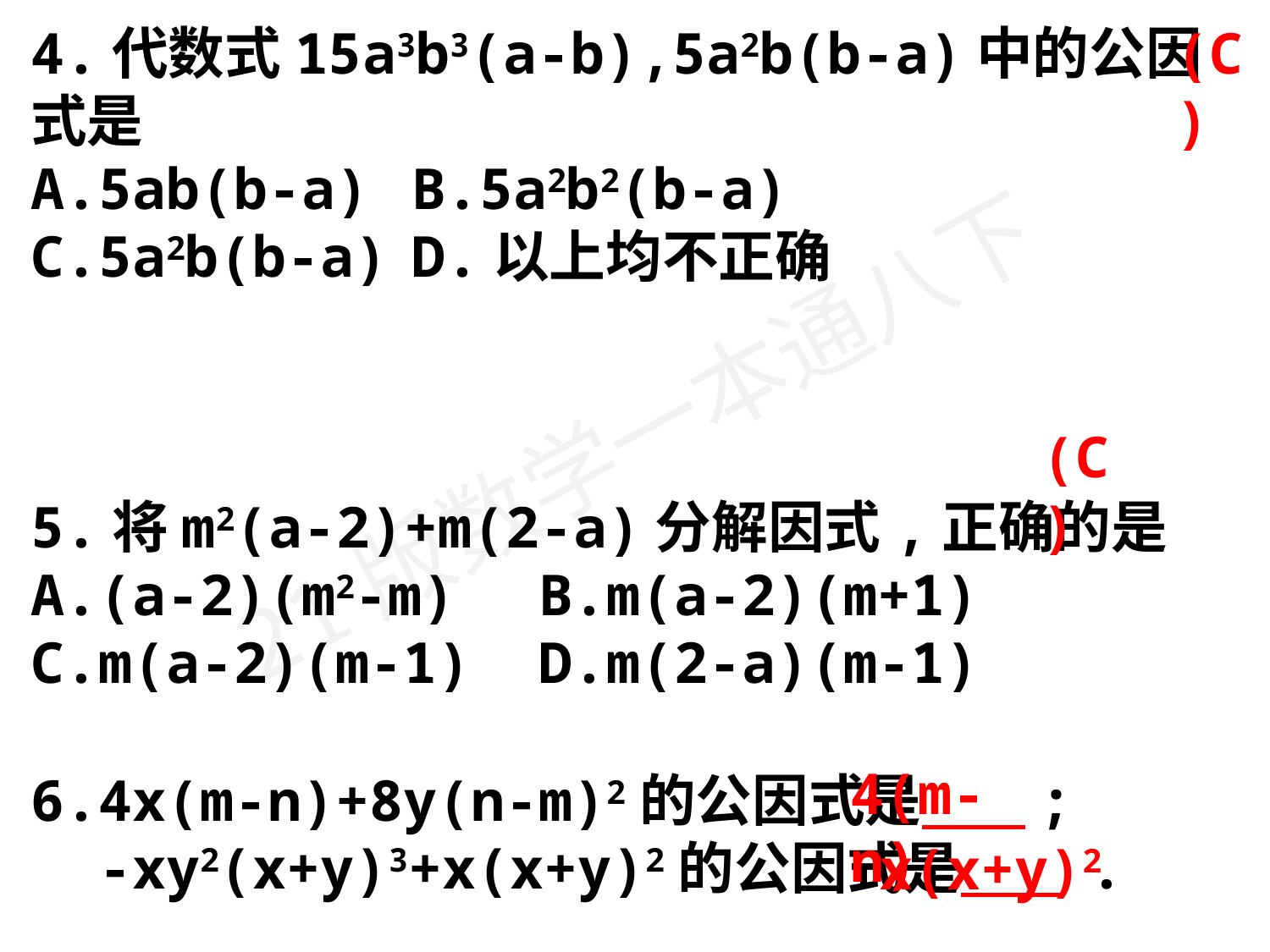

4.代数式15a3b3(a-b),5a2b(b-a)中的公因式是
A.5ab(b-a)	B.5a2b2(b-a)
C.5a2b(b-a)	D.以上均不正确

5.将m2(a-2)+m(2-a)分解因式,正确的是
A.(a-2)(m2-m)	B.m(a-2)(m+1)
C.m(a-2)(m-1)	D.m(2-a)(m-1)
(C)
(C)
4(m-n)
6.4x(m-n)+8y(n-m)2的公因式是        ;
  -xy2(x+y)3+x(x+y)2的公因式是         .
x(x+y)2